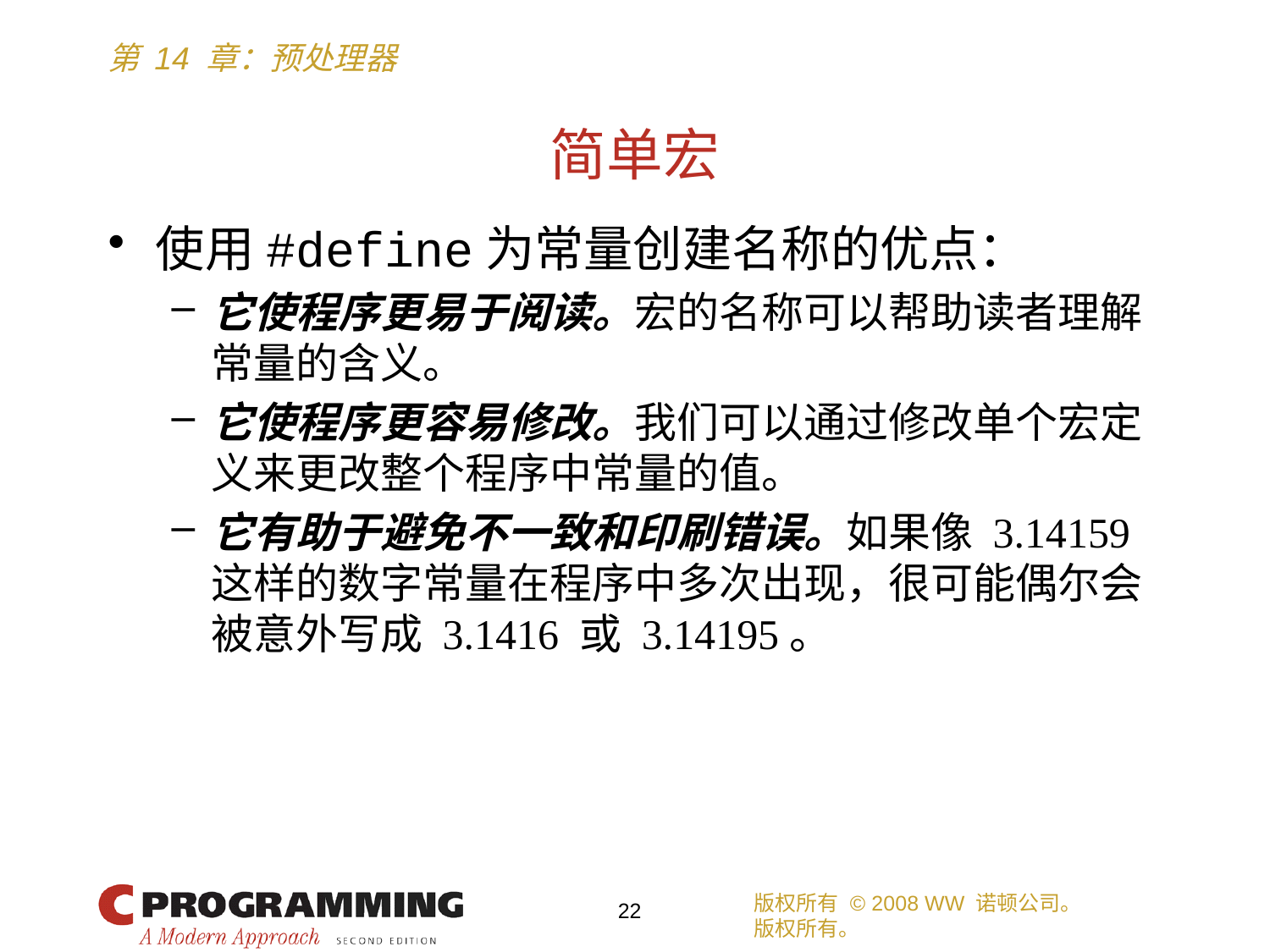

# 简单宏
使用#define为常量创建名称的优点：
它使程序更易于阅读。宏的名称可以帮助读者理解常量的含义。
它使程序更容易修改。我们可以通过修改单个宏定义来更改整个程序中常量的值。
它有助于避免不一致和印刷错误。如果像 3.14159 这样的数字常量在程序中多次出现，很可能偶尔会被意外写成 3.1416 或 3.14195。

版权所有 © 2008 WW 诺顿公司。
版权所有。
22